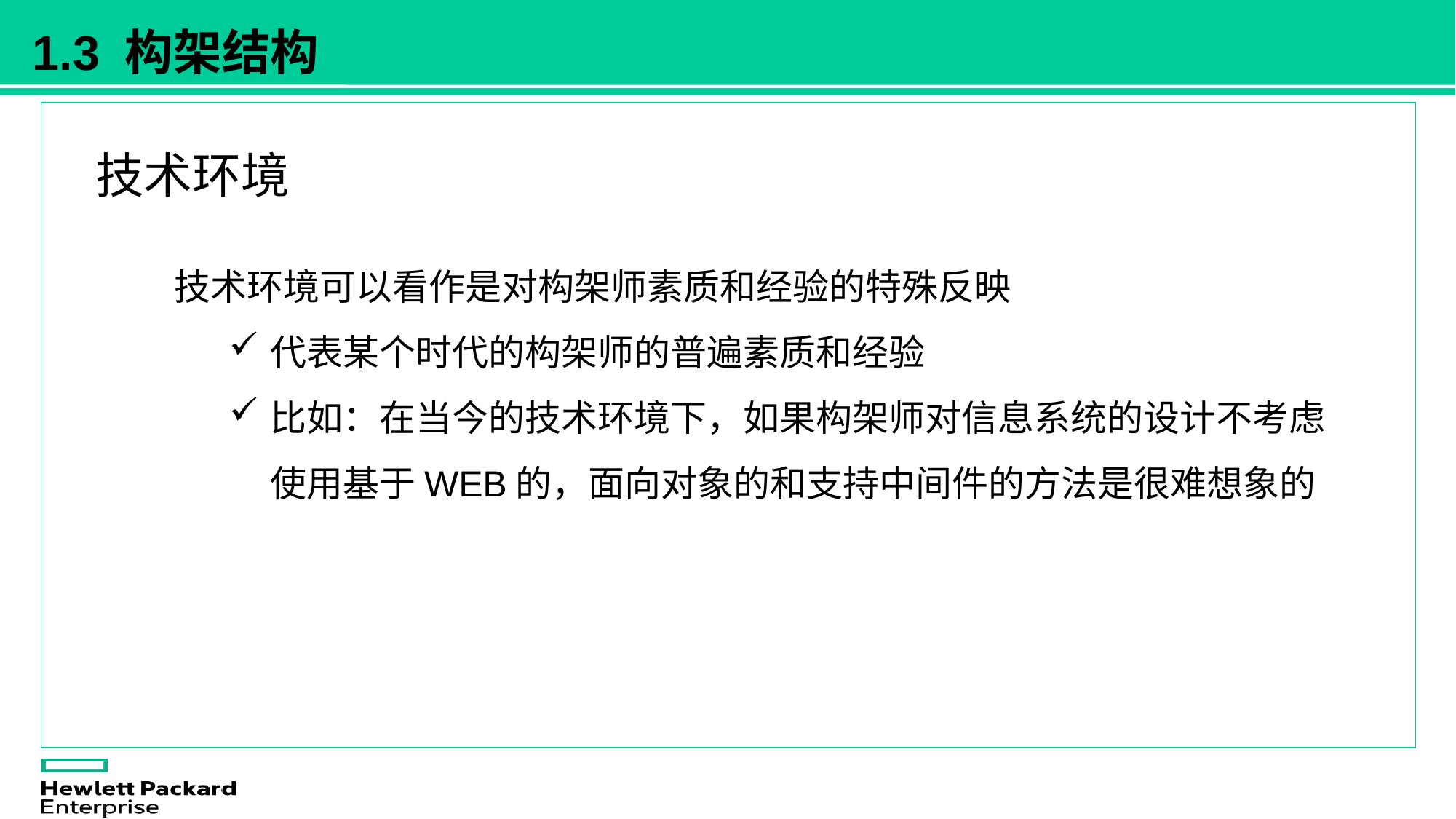

1.3 构架结构

技术环境
技术环境可以看作是对构架师素质和经验的特殊反映
代表某个时代的构架师的普遍素质和经验
比如：在当今的技术环境下，如果构架师对信息系统的设计不考虑使用基于WEB的，面向对象的和支持中间件的方法是很难想象的